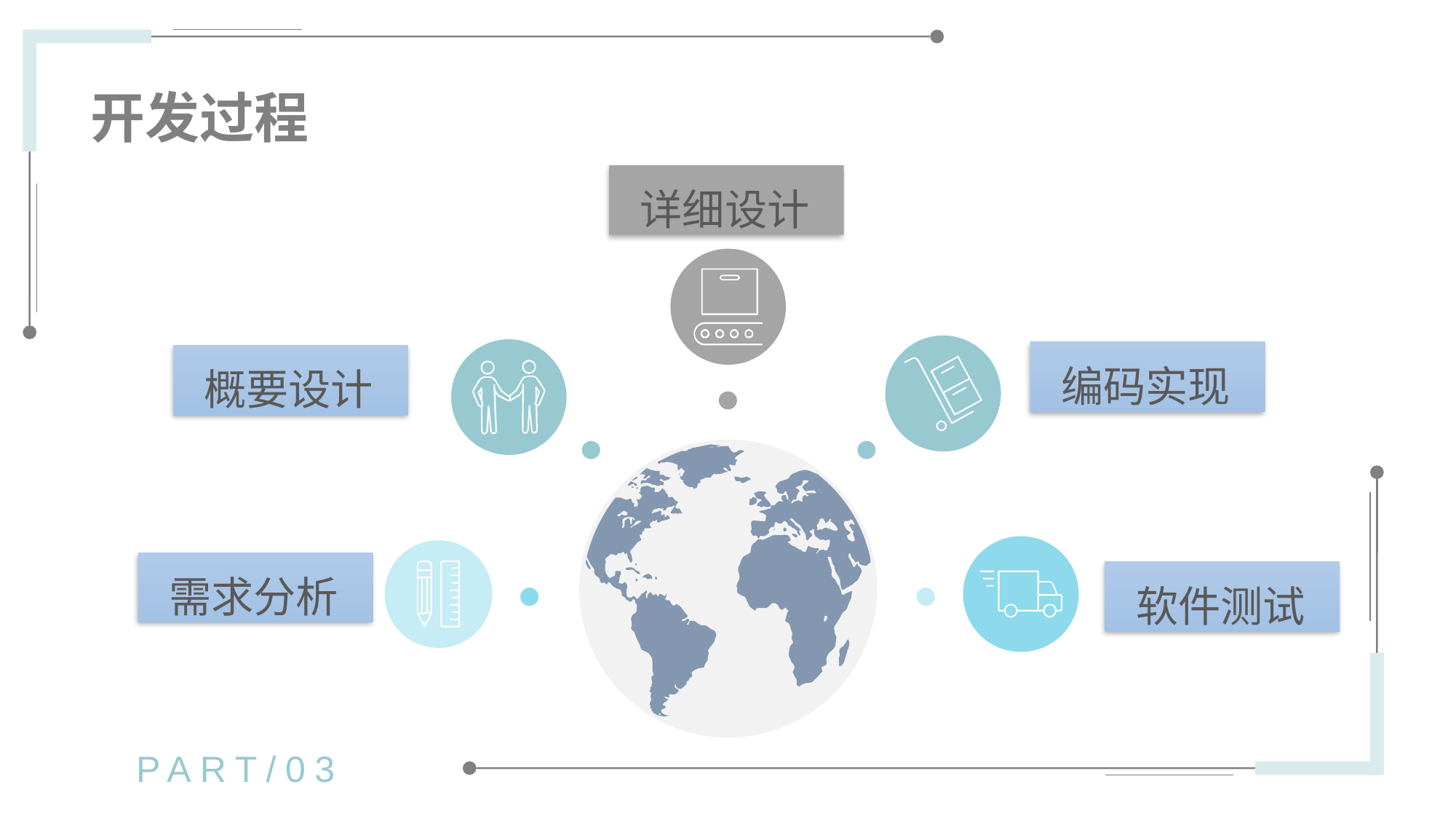

开发过程
     详细设计

I
I

     编码实现
     概要设计

     需求分析
     软件测试

PART/03